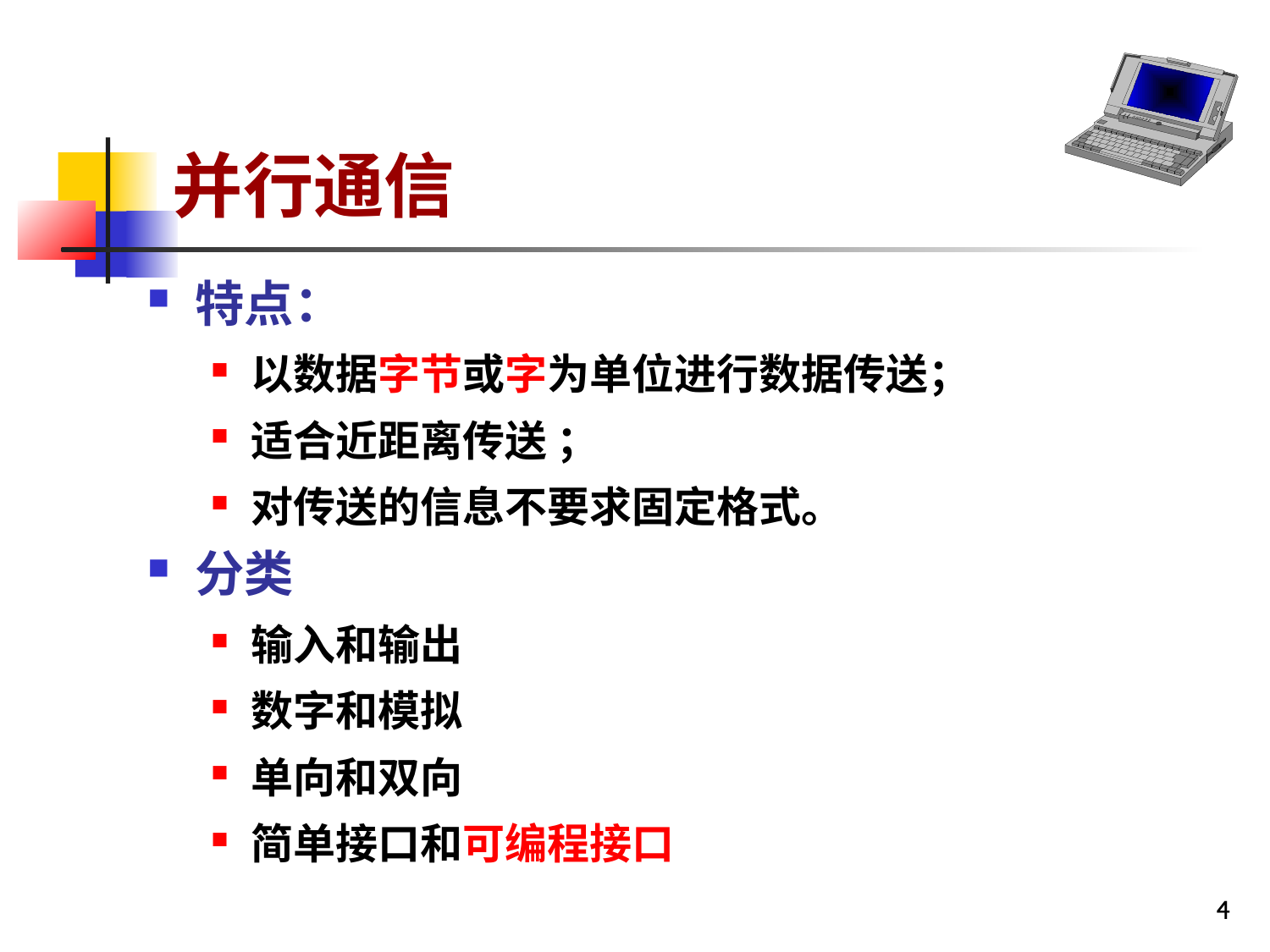

并行通信
特点：
以数据字节或字为单位进行数据传送；
适合近距离传送 ；
对传送的信息不要求固定格式。
分类
输入和输出
数字和模拟
单向和双向
简单接口和可编程接口
4